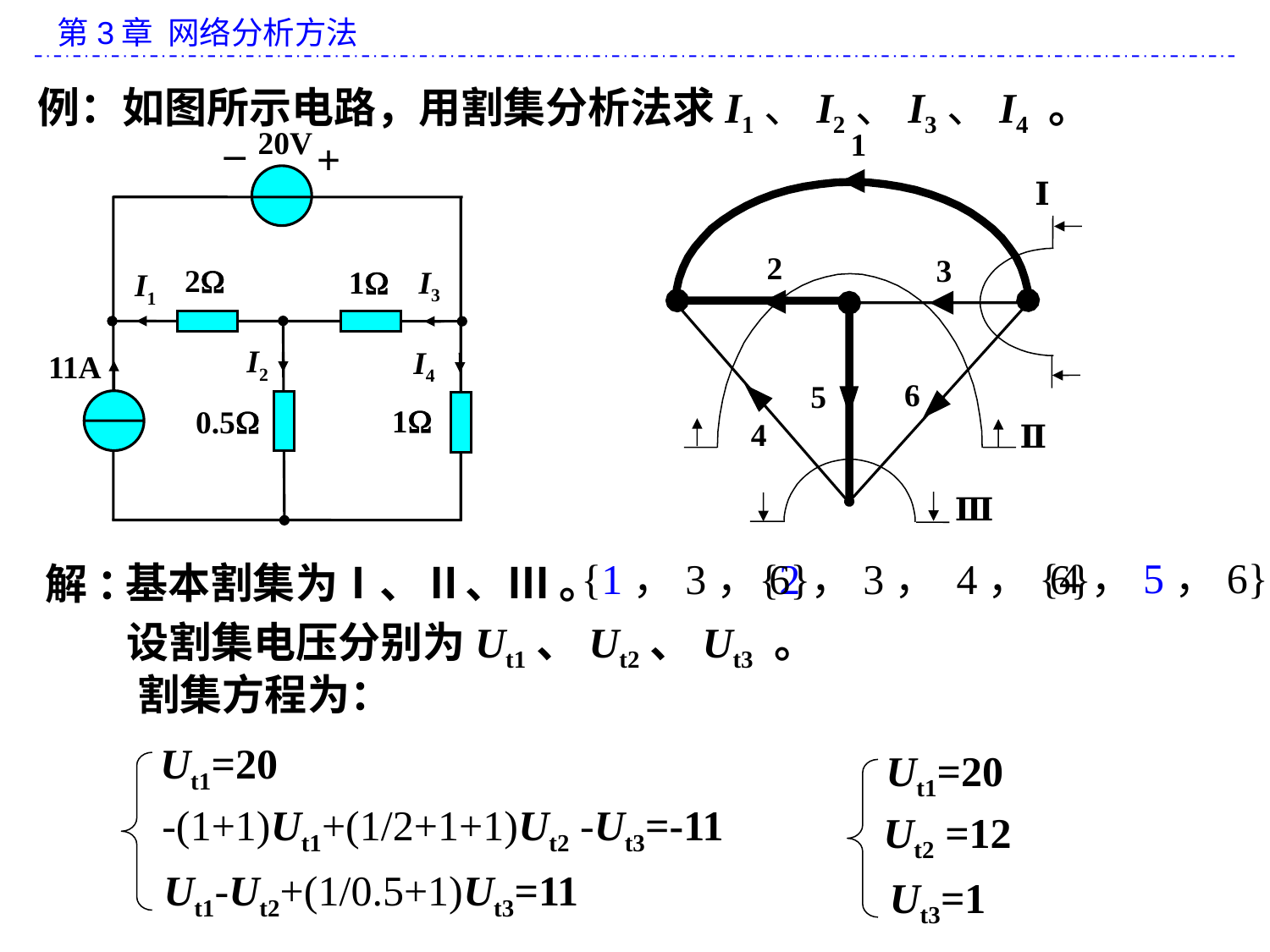

例：如图所示电路，用割集分析法求I1、I2、I3、I4 。
_
20V
+

2Ω
1Ω
I3
I1

I2
I4
11A

1Ω
0.5Ω

1

2
3

6
5

4
Ⅰ

Ⅱ

Ⅲ
{4，5，6}
{2，3， 4， 6}
{1，3，6}
基本割集为Ⅰ、Ⅱ、Ⅲ 。
解 ：
设割集电压分别为Ut1、Ut2、Ut3 。
 割集方程为：
Ut1=20
Ut1=20

-(1+1)Ut1+(1/2+1+1)Ut2 -Ut3=-11
Ut2 =12
Ut1-Ut2+(1/0.5+1)Ut3=11
Ut3=1